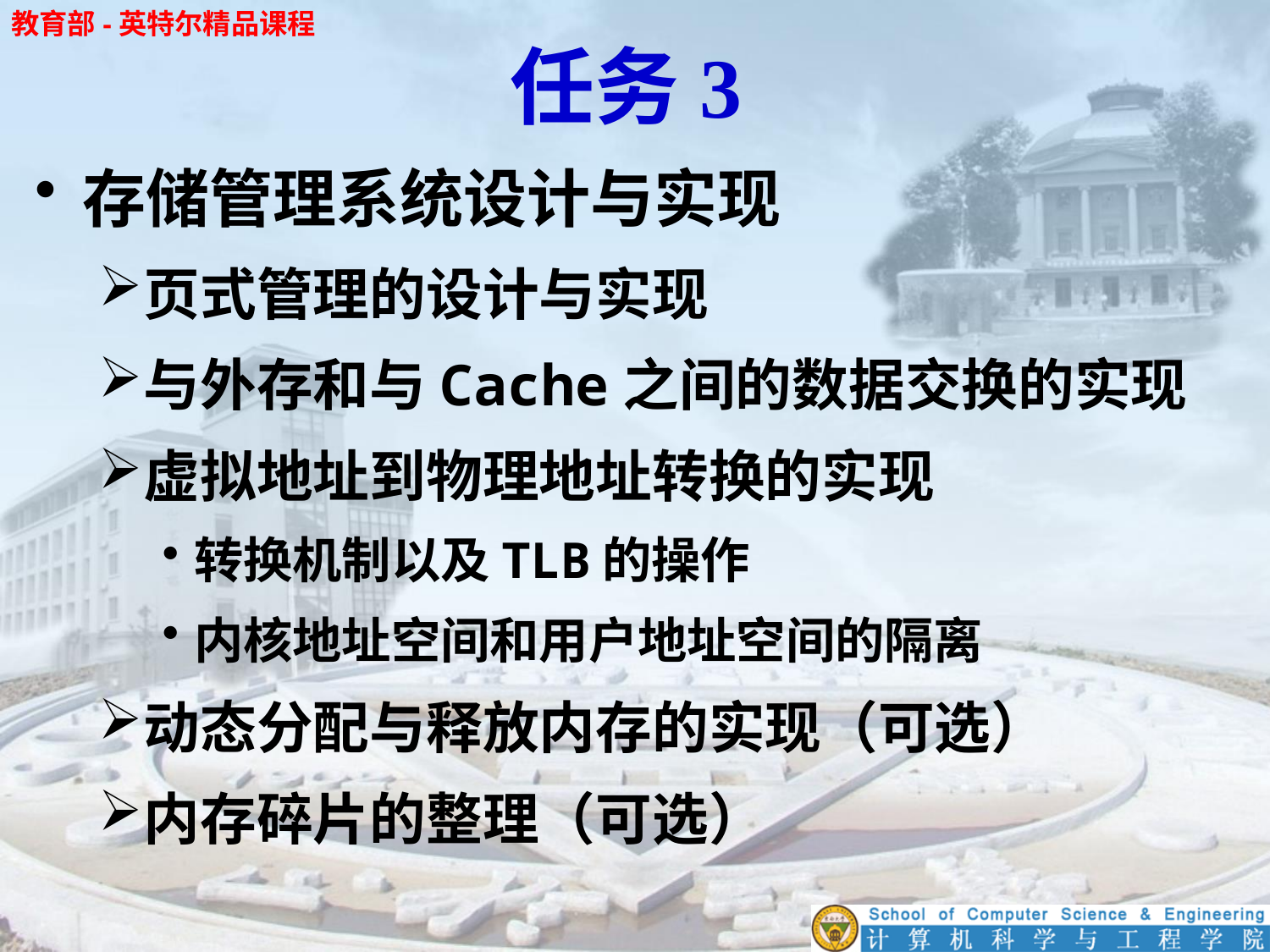

# 任务3
存储管理系统设计与实现
页式管理的设计与实现
与外存和与Cache之间的数据交换的实现
虚拟地址到物理地址转换的实现
转换机制以及TLB的操作
内核地址空间和用户地址空间的隔离
动态分配与释放内存的实现（可选）
内存碎片的整理（可选）